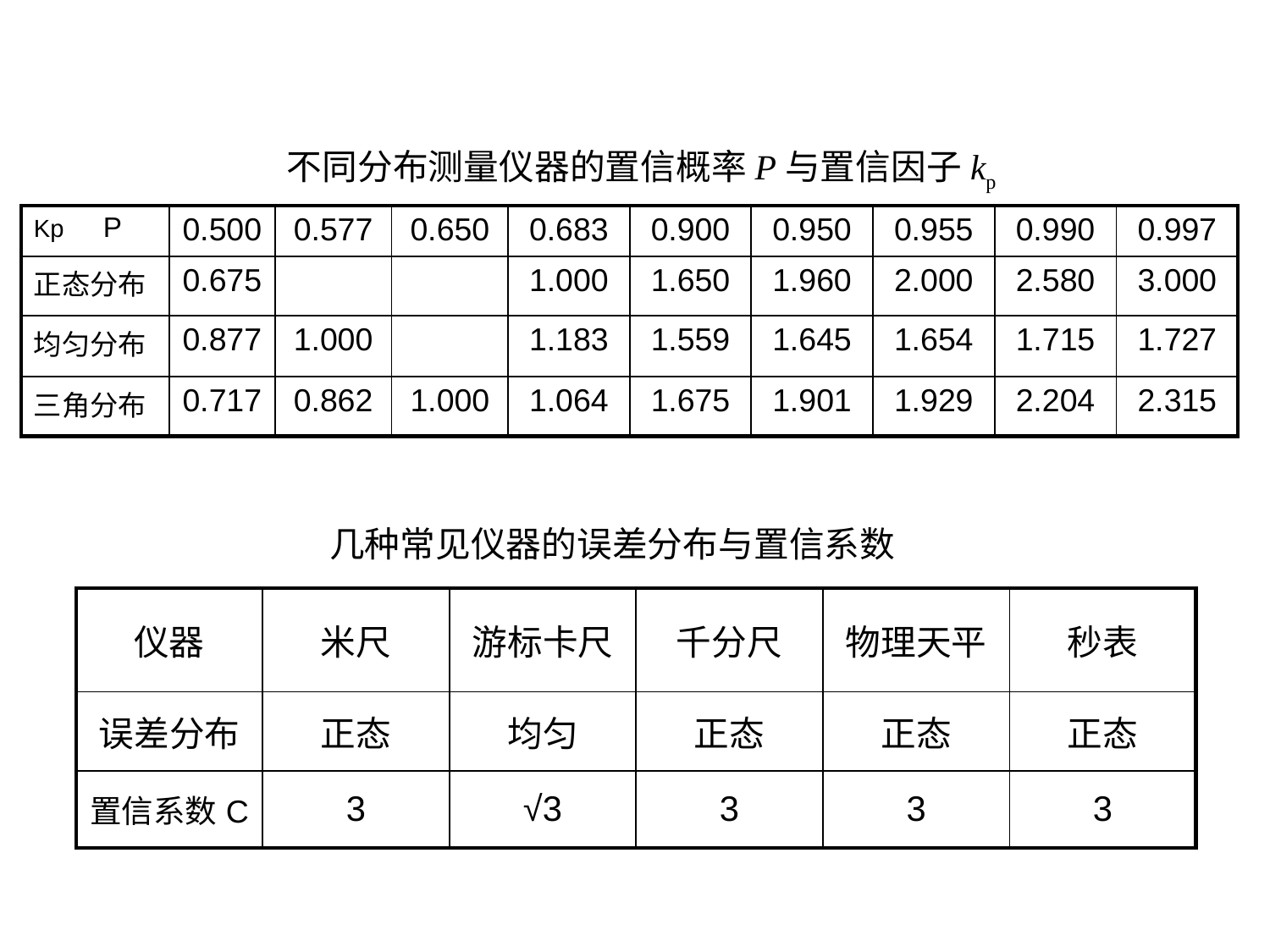

不同分布测量仪器的置信概率P与置信因子kp
| Kp P | 0.500 | 0.577 | 0.650 | 0.683 | 0.900 | 0.950 | 0.955 | 0.990 | 0.997 |
| --- | --- | --- | --- | --- | --- | --- | --- | --- | --- |
| 正态分布 | 0.675 |  |  | 1.000 | 1.650 | 1.960 | 2.000 | 2.580 | 3.000 |
| 均匀分布 | 0.877 | 1.000 |  | 1.183 | 1.559 | 1.645 | 1.654 | 1.715 | 1.727 |
| 三角分布 | 0.717 | 0.862 | 1.000 | 1.064 | 1.675 | 1.901 | 1.929 | 2.204 | 2.315 |
几种常见仪器的误差分布与置信系数
| 仪器 | 米尺 | 游标卡尺 | 千分尺 | 物理天平 | 秒表 |
| --- | --- | --- | --- | --- | --- |
| 误差分布 | 正态 | 均匀 | 正态 | 正态 | 正态 |
| 置信系数C | 3 | √3 | 3 | 3 | 3 |